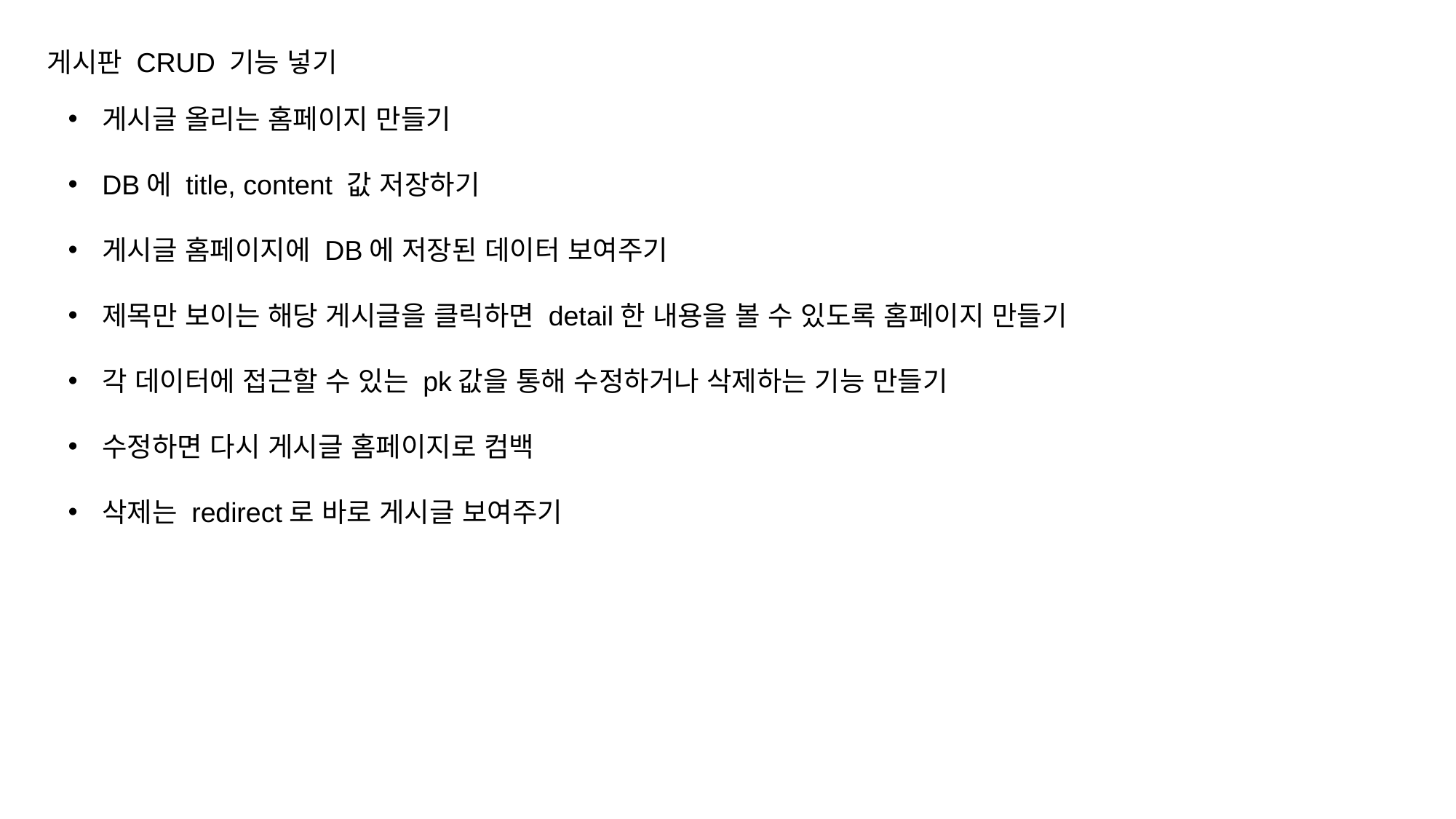

게시판 CRUD 기능 넣기
게시글 올리는 홈페이지 만들기

DB에 title, content 값 저장하기

게시글 홈페이지에 DB에 저장된 데이터 보여주기

제목만 보이는 해당 게시글을 클릭하면 detail한 내용을 볼 수 있도록 홈페이지 만들기

각 데이터에 접근할 수 있는 pk값을 통해 수정하거나 삭제하는 기능 만들기

수정하면 다시 게시글 홈페이지로 컴백

삭제는 redirect로 바로 게시글 보여주기